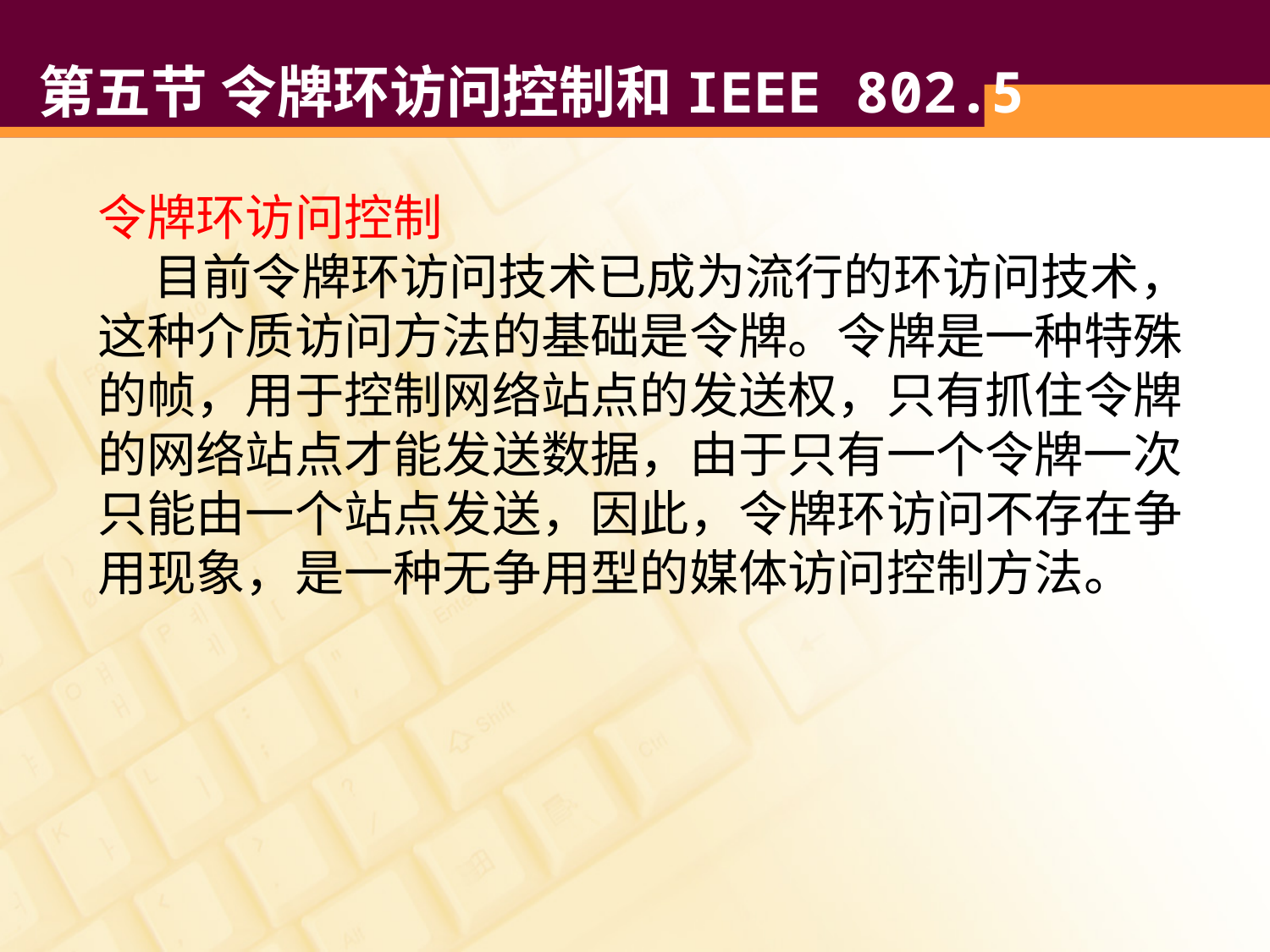

# 第五节 令牌环访问控制和IEEE 802.5
令牌环访问控制
    目前令牌环访问技术已成为流行的环访问技术，这种介质访问方法的基础是令牌。令牌是一种特殊的帧，用于控制网络站点的发送权，只有抓住令牌的网络站点才能发送数据，由于只有一个令牌一次只能由一个站点发送，因此，令牌环访问不存在争用现象，是一种无争用型的媒体访问控制方法。